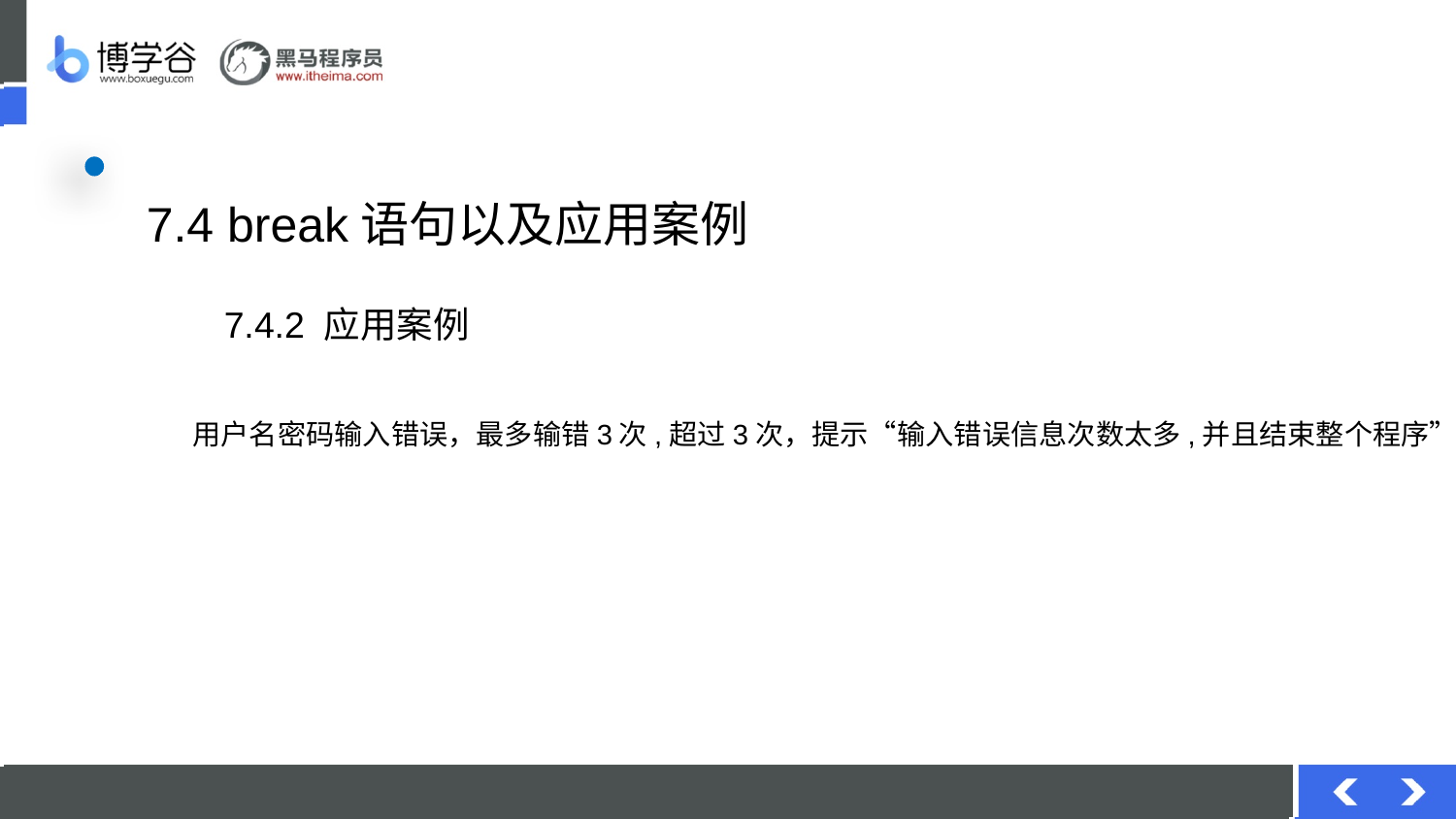

# 7.4 break语句以及应用案例
7.4.2 应用案例
用户名密码输入错误，最多输错3次,超过3次，提示“输入错误信息次数太多,并且结束整个程序”